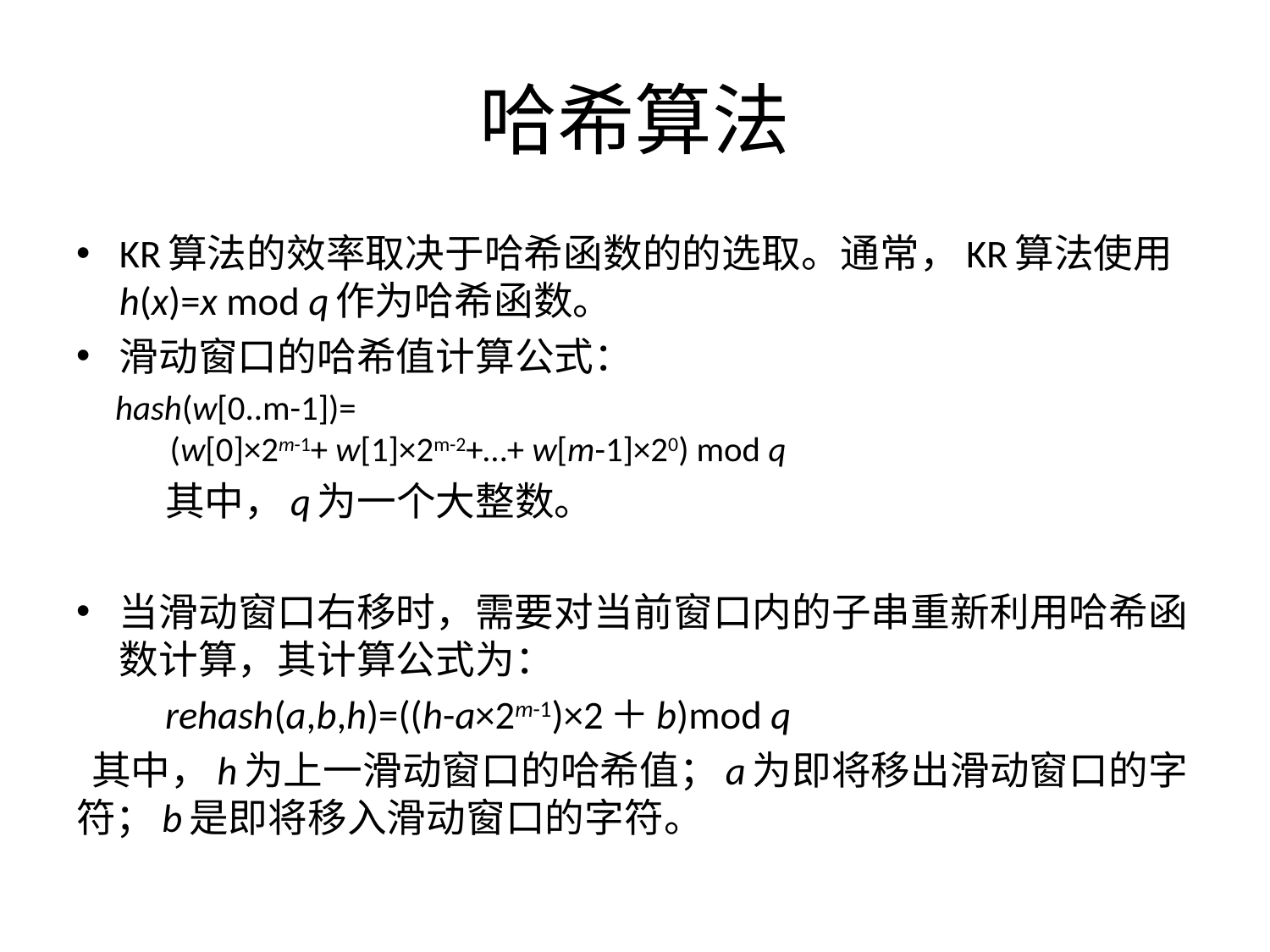

# 哈希算法
KR算法的效率取决于哈希函数的的选取。通常，KR算法使用h(x)=x mod q作为哈希函数。
滑动窗口的哈希值计算公式：
     hash(w[0..m-1])=
            (w[0]×2m-1+ w[1]×2m-2+…+ w[m-1]×20) mod q
     	其中，q为一个大整数。

当滑动窗口右移时，需要对当前窗口内的子串重新利用哈希函数计算，其计算公式为：
          rehash(a,b,h)=((h-a×2m-1)×2＋b)mod q
 其中，h为上一滑动窗口的哈希值；a为即将移出滑动窗口的字符；b是即将移入滑动窗口的字符。